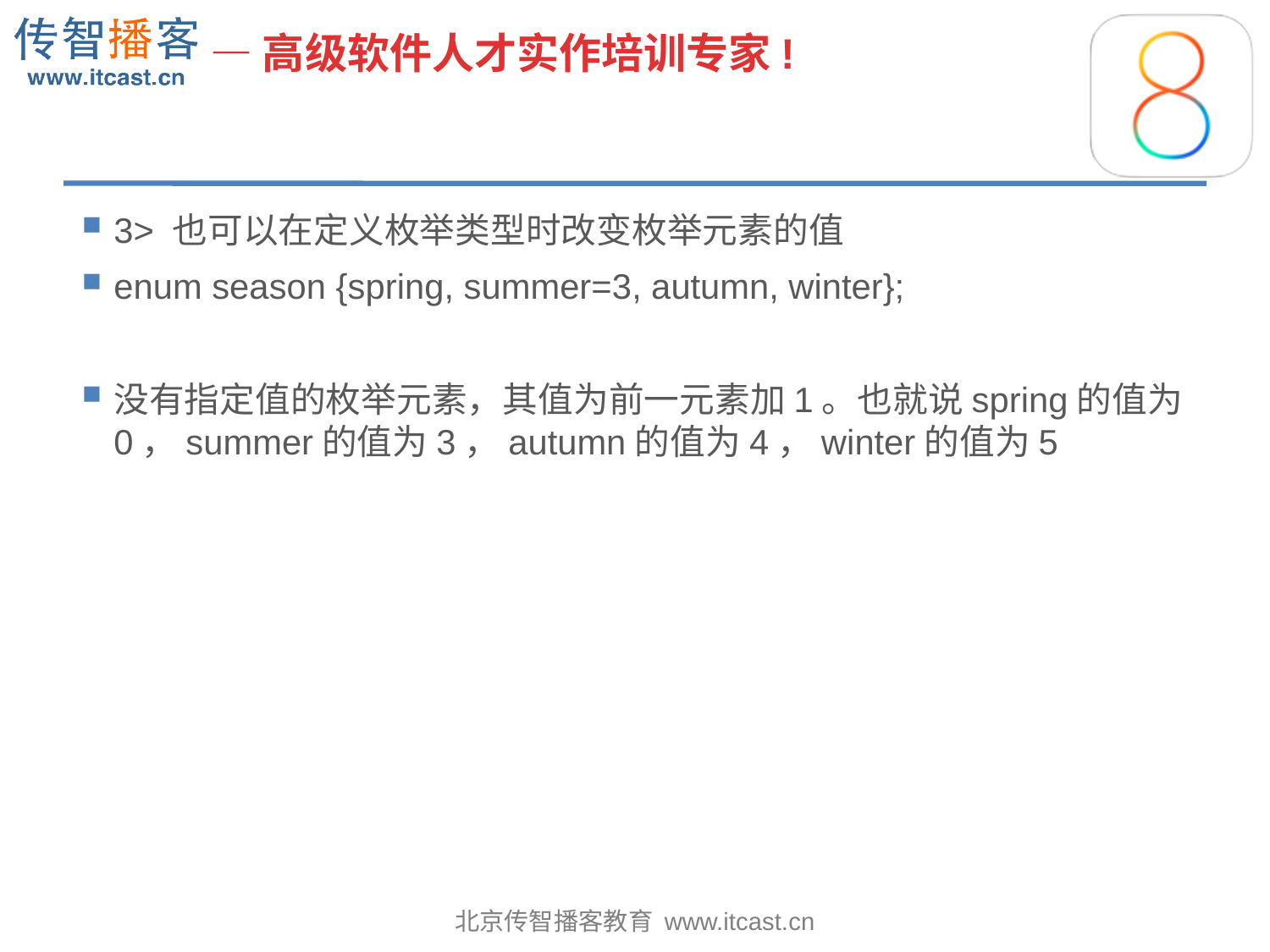

#
3> 也可以在定义枚举类型时改变枚举元素的值
enum season {spring, summer=3, autumn, winter};

没有指定值的枚举元素，其值为前一元素加1。也就说spring的值为0，summer的值为3，autumn的值为4，winter的值为5